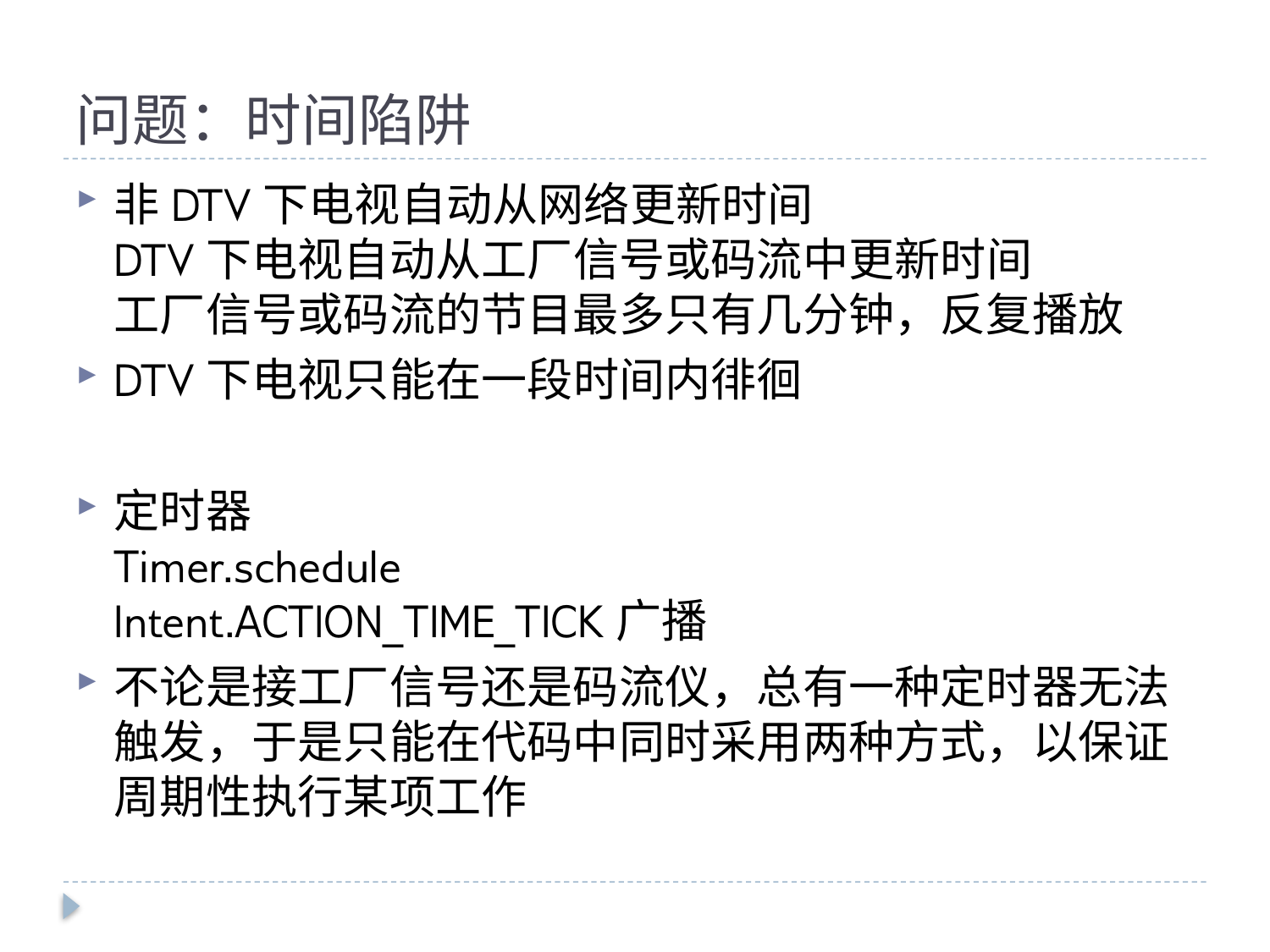

# 问题：时间陷阱
非DTV下电视自动从网络更新时间
DTV下电视自动从工厂信号或码流中更新时间
工厂信号或码流的节目最多只有几分钟，反复播放
DTV下电视只能在一段时间内徘徊

定时器
Timer.schedule
Intent.ACTION_TIME_TICK广播
不论是接工厂信号还是码流仪，总有一种定时器无法触发，于是只能在代码中同时采用两种方式，以保证周期性执行某项工作